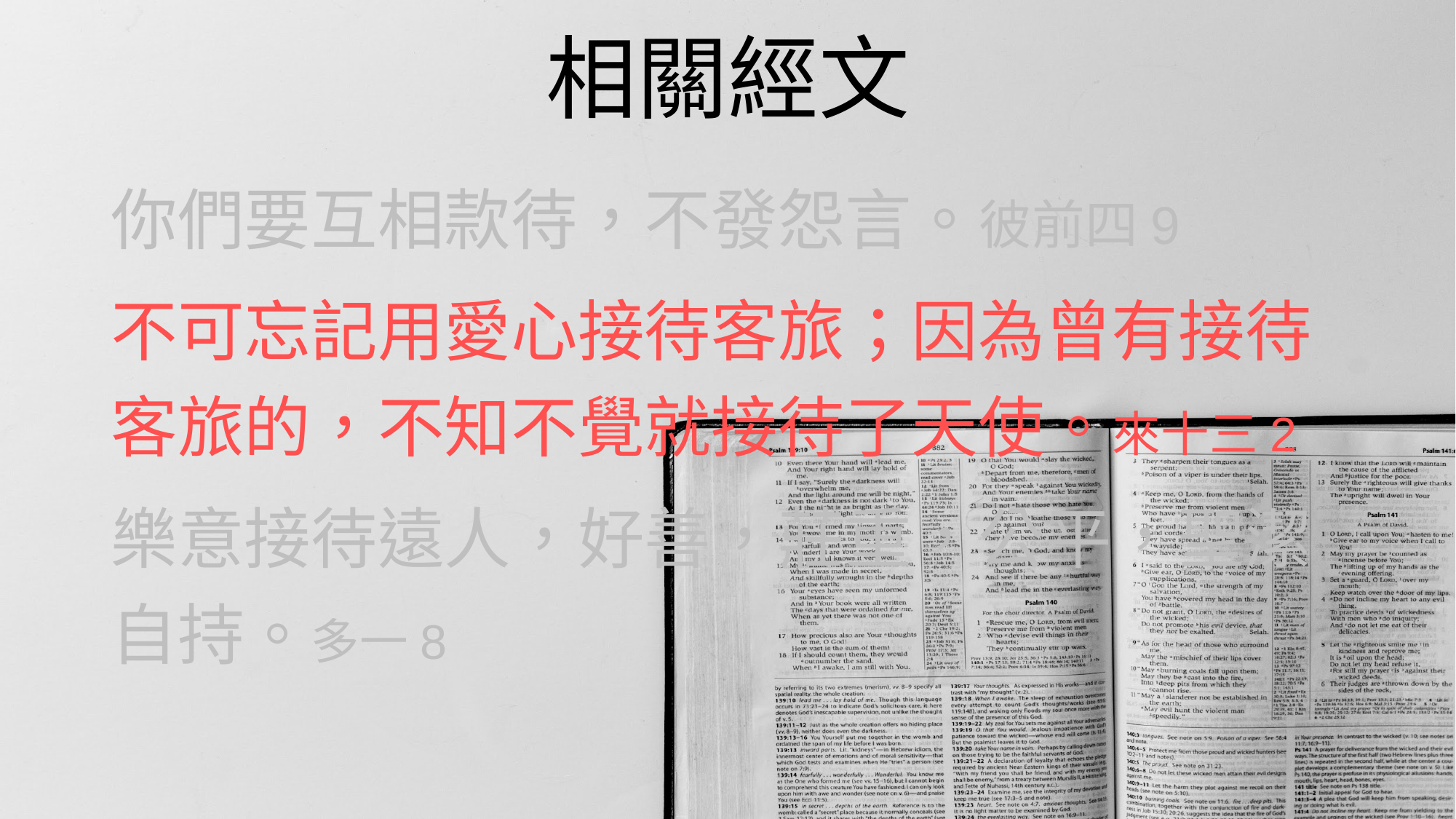

# 相關經文
你們要互相款待，不發怨言。彼前四9
不可忘記用愛心接待客旅；因為曾有接待客旅的，不知不覺就接待了天使。來十三2
樂意接待遠人，好善，莊重，公平，聖潔自持。多一8